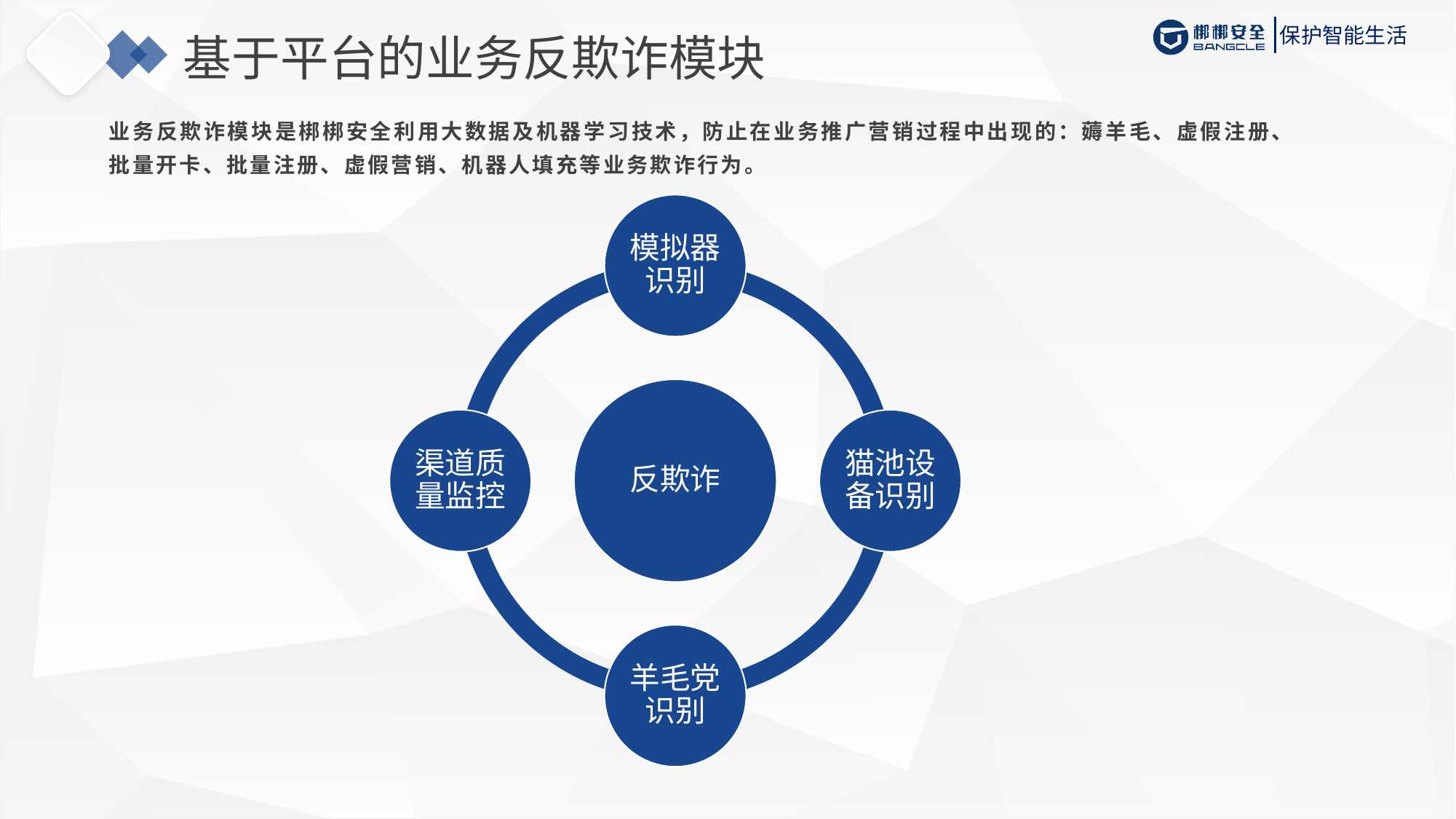

# 基于平台的业务反欺诈模块
业务反欺诈模块是梆梆安全利用大数据及机器学习技术，防止在业务推广营销过程中出现的：薅羊毛、虚假注册、批量开卡、批量注册、虚假营销、机器人填充等业务欺诈行为。
反欺诈
模拟器识别
猫池设备识别
羊毛党识别
渠道质量监控